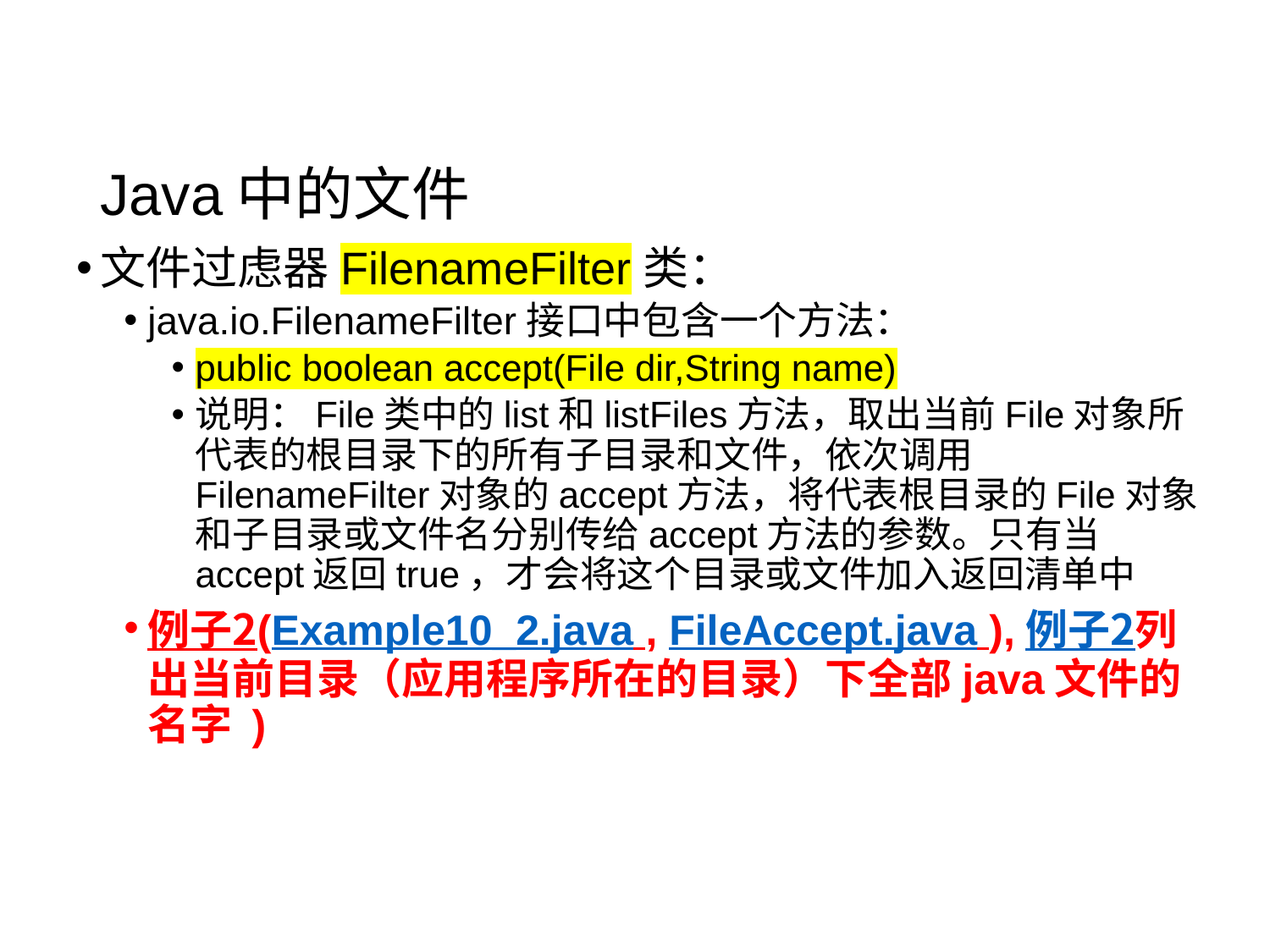

# Java中的文件
文件过虑器FilenameFilter类：
java.io.FilenameFilter接口中包含一个方法：
public boolean accept(File dir,String name)
说明：File类中的list和listFiles方法，取出当前File对象所代表的根目录下的所有子目录和文件，依次调用FilenameFilter对象的accept方法，将代表根目录的File对象和子目录或文件名分别传给accept方法的参数。只有当accept返回true，才会将这个目录或文件加入返回清单中
例子2(Example10_2.java , FileAccept.java ),例子2列出当前目录（应用程序所在的目录）下全部java文件的名字 )